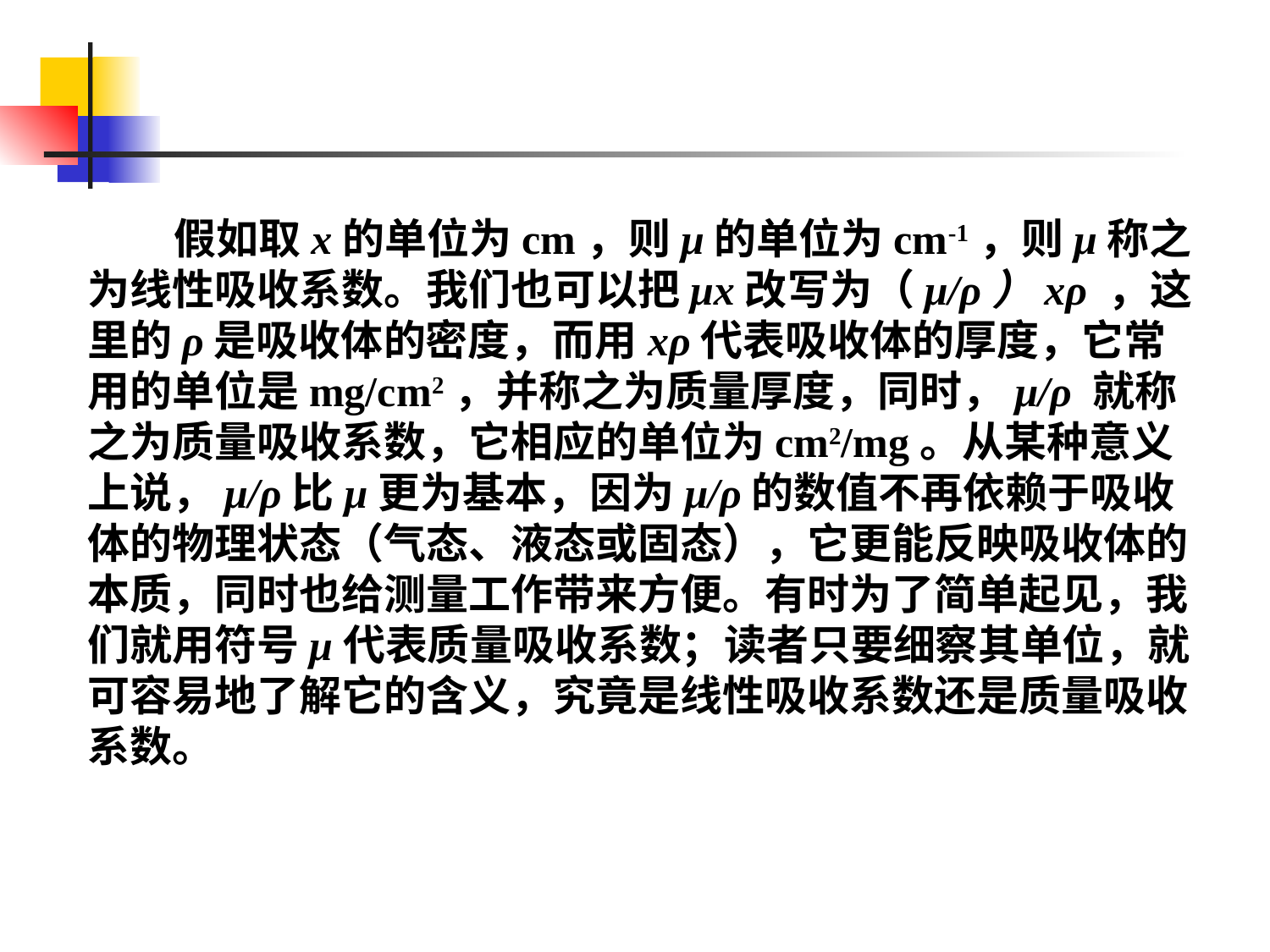

假如取x的单位为cm，则μ的单位为cm-1，则μ称之为线性吸收系数。我们也可以把μx改写为（μ/ρ）xρ ，这里的ρ是吸收体的密度，而用xρ代表吸收体的厚度，它常用的单位是mg/cm2，并称之为质量厚度，同时，μ/ρ 就称之为质量吸收系数，它相应的单位为cm2/mg。从某种意义上说，μ/ρ比μ更为基本，因为μ/ρ的数值不再依赖于吸收体的物理状态（气态、液态或固态），它更能反映吸收体的本质，同时也给测量工作带来方便。有时为了简单起见，我们就用符号μ代表质量吸收系数；读者只要细察其单位，就可容易地了解它的含义，究竟是线性吸收系数还是质量吸收系数。